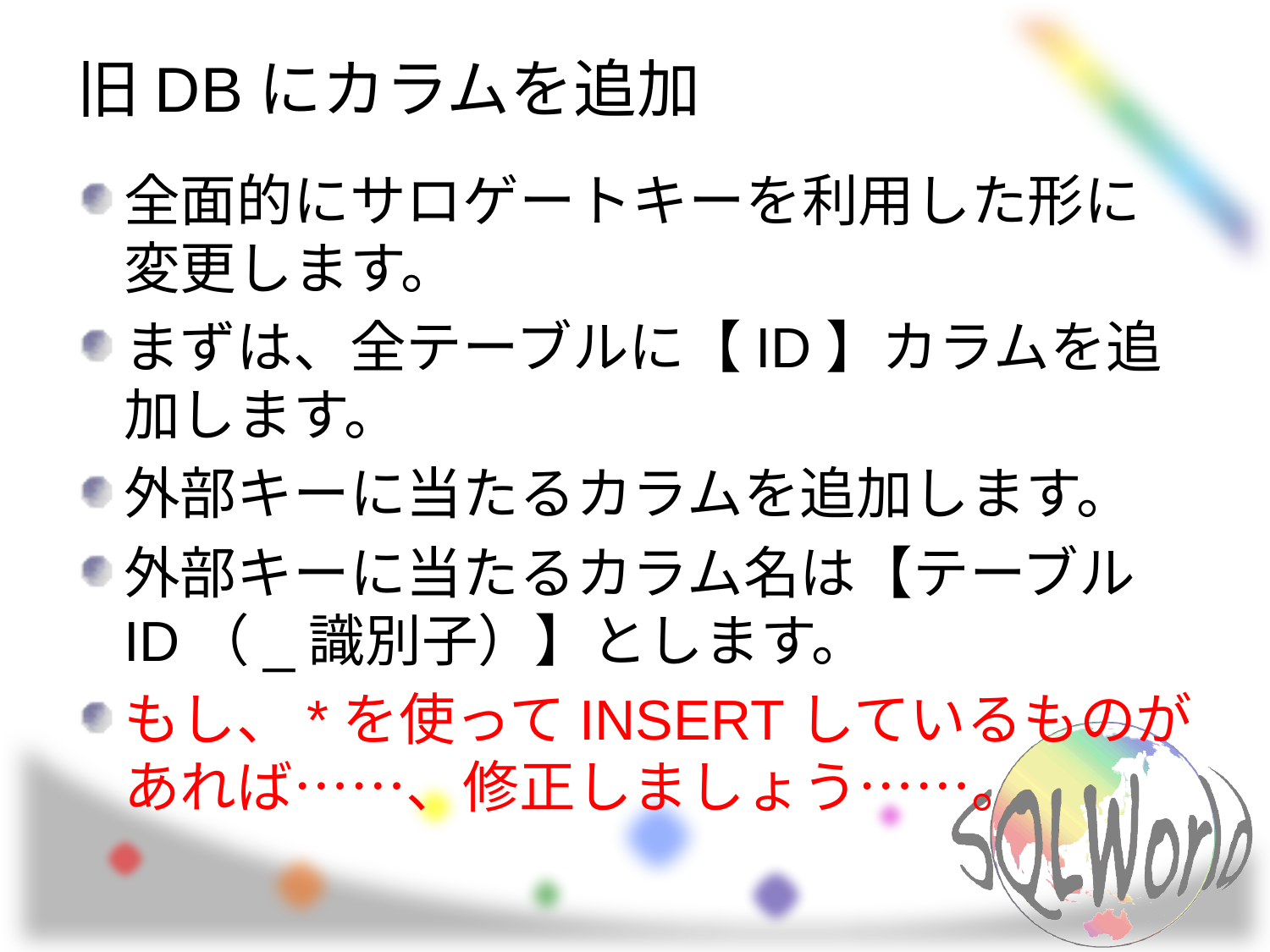

# 旧DBにカラムを追加
全面的にサロゲートキーを利用した形に変更します。
まずは、全テーブルに【ID】カラムを追加します。
外部キーに当たるカラムを追加します。
外部キーに当たるカラム名は【テーブルID（_識別子）】とします。
もし、*を使ってINSERTしているものがあれば……、修正しましょう……。